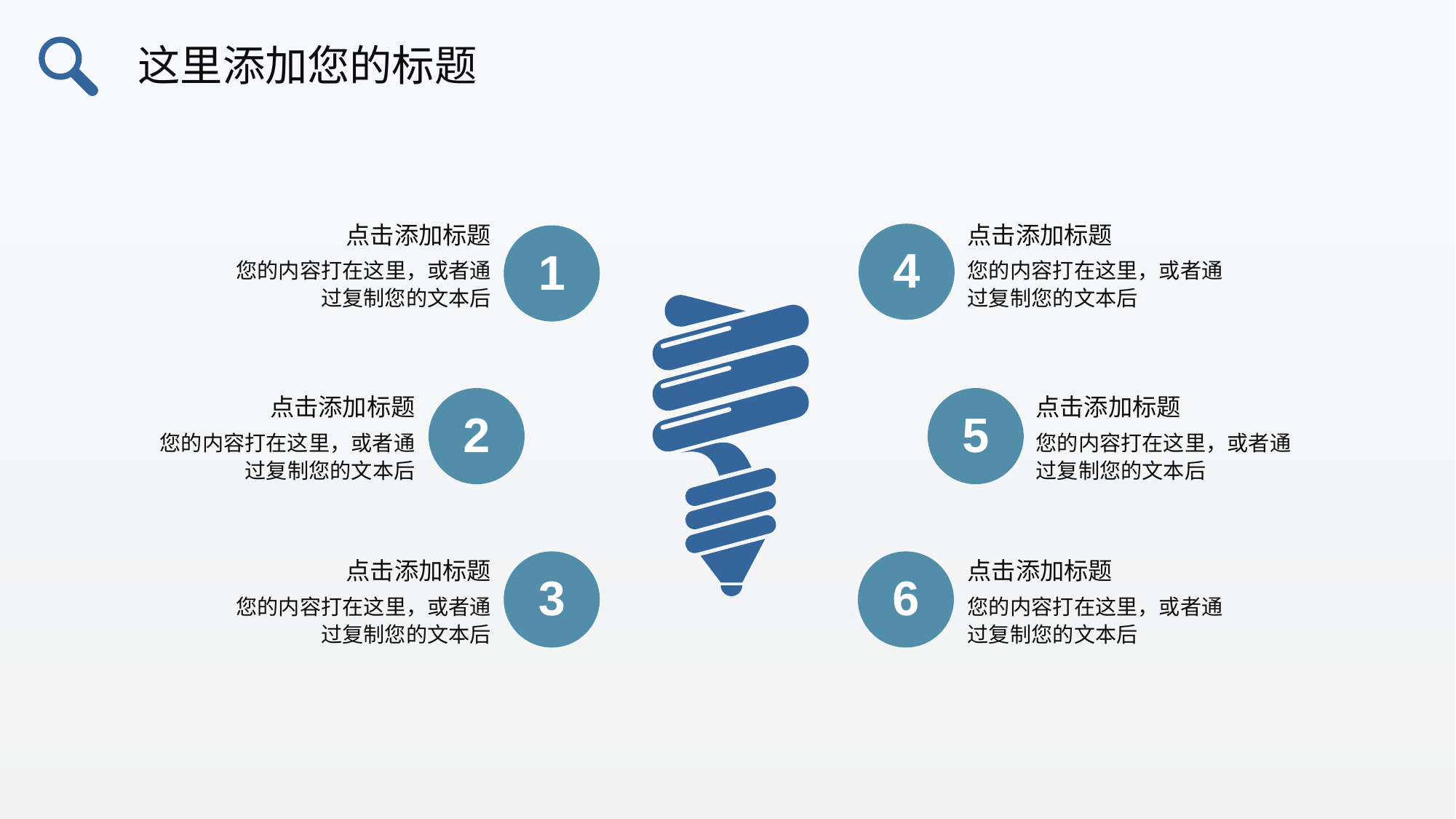

这里添加您的标题
点击添加标题
点击添加标题

4
1
您的内容打在这里，或者通过复制您的文本后
您的内容打在这里，或者通过复制您的文本后

点击添加标题
点击添加标题

2
5
您的内容打在这里，或者通过复制您的文本后
您的内容打在这里，或者通过复制您的文本后
点击添加标题
点击添加标题

3
6
您的内容打在这里，或者通过复制您的文本后
您的内容打在这里，或者通过复制您的文本后